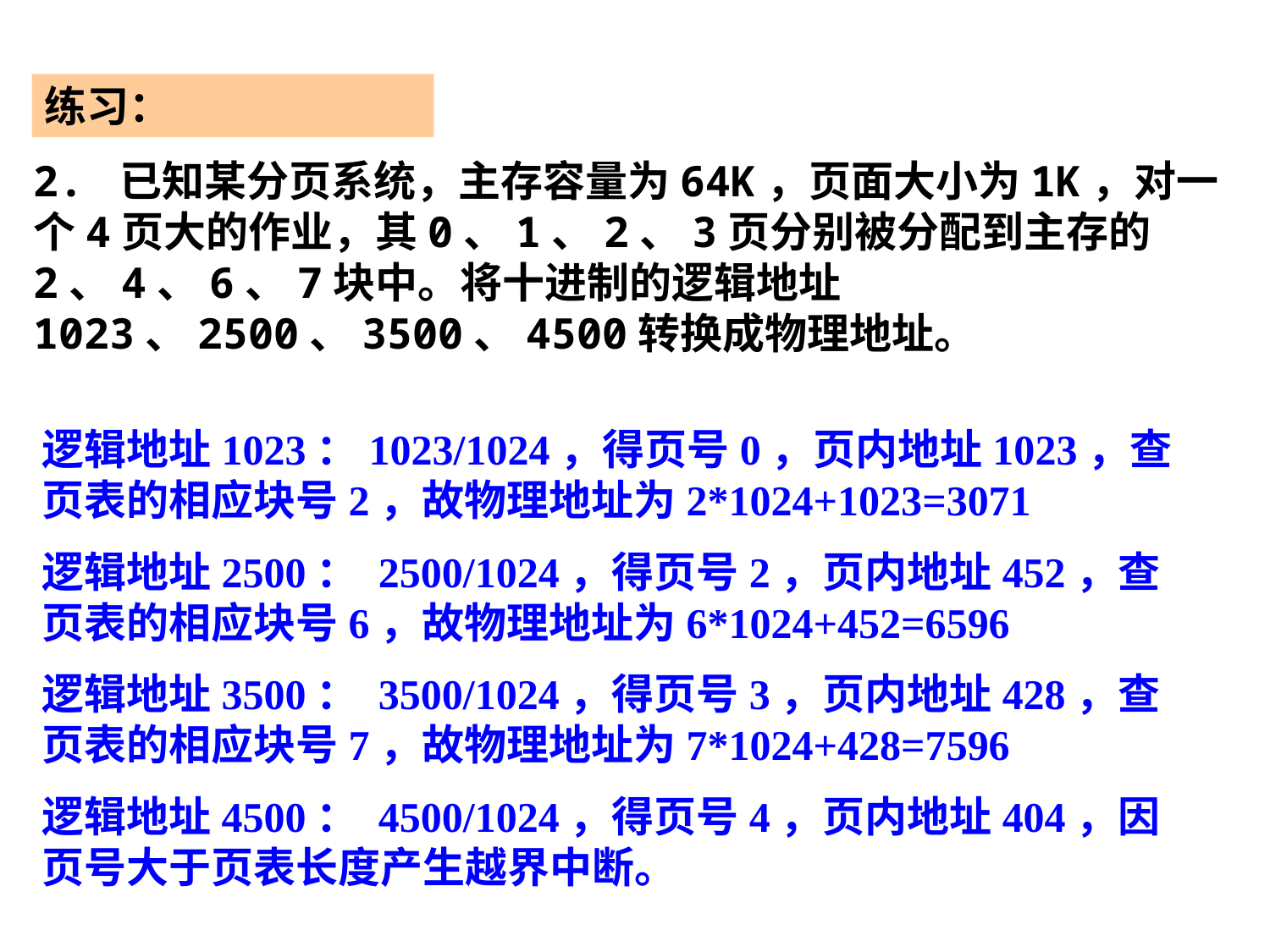

练习：
2. 已知某分页系统，主存容量为64K，页面大小为1K，对一个4页大的作业，其0、1、2、3页分别被分配到主存的2、4、6、7块中。将十进制的逻辑地址1023、2500、3500、4500转换成物理地址。
逻辑地址1023：1023/1024，得页号0，页内地址1023，查页表的相应块号2，故物理地址为2*1024+1023=3071
逻辑地址2500： 2500/1024，得页号2，页内地址452，查页表的相应块号6，故物理地址为6*1024+452=6596
逻辑地址3500： 3500/1024，得页号3，页内地址428，查页表的相应块号7，故物理地址为7*1024+428=7596
逻辑地址4500： 4500/1024，得页号4，页内地址404，因页号大于页表长度产生越界中断。